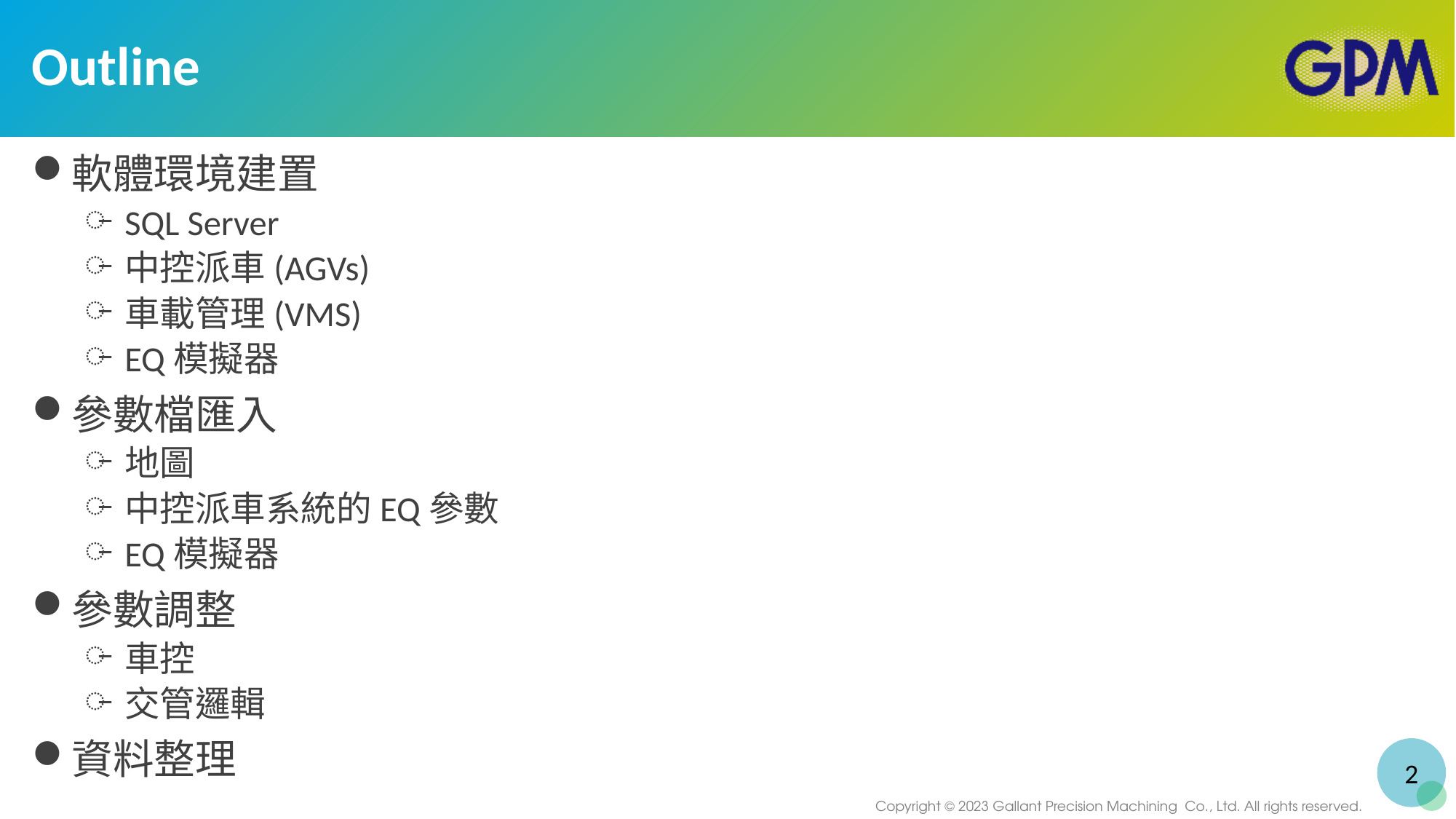

# Outline
軟體環境建置
SQL Server
中控派車(AGVs)
車載管理(VMS)
EQ模擬器
參數檔匯入
地圖
中控派車系統的EQ參數
EQ模擬器
參數調整
車控
交管邏輯
資料整理